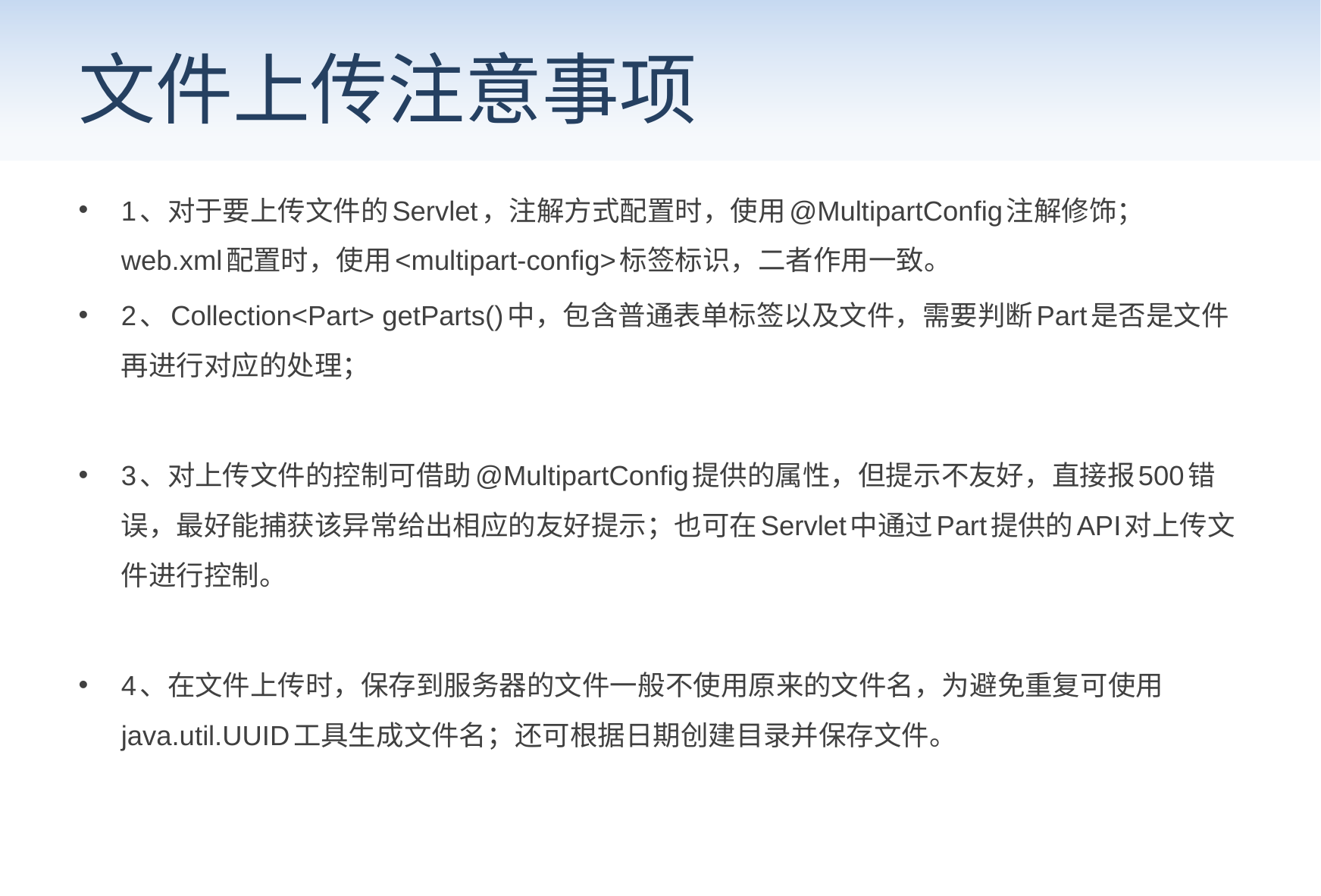

# 文件上传注意事项
1、对于要上传文件的Servlet，注解方式配置时，使用@MultipartConfig注解修饰；web.xml配置时，使用<multipart-config>标签标识，二者作用一致。
2、Collection<Part> getParts()中，包含普通表单标签以及文件，需要判断Part是否是文件再进行对应的处理；

3、对上传文件的控制可借助@MultipartConfig提供的属性，但提示不友好，直接报500错误，最好能捕获该异常给出相应的友好提示；也可在Servlet中通过Part提供的API对上传文件进行控制。

4、在文件上传时，保存到服务器的文件一般不使用原来的文件名，为避免重复可使用java.util.UUID工具生成文件名；还可根据日期创建目录并保存文件。